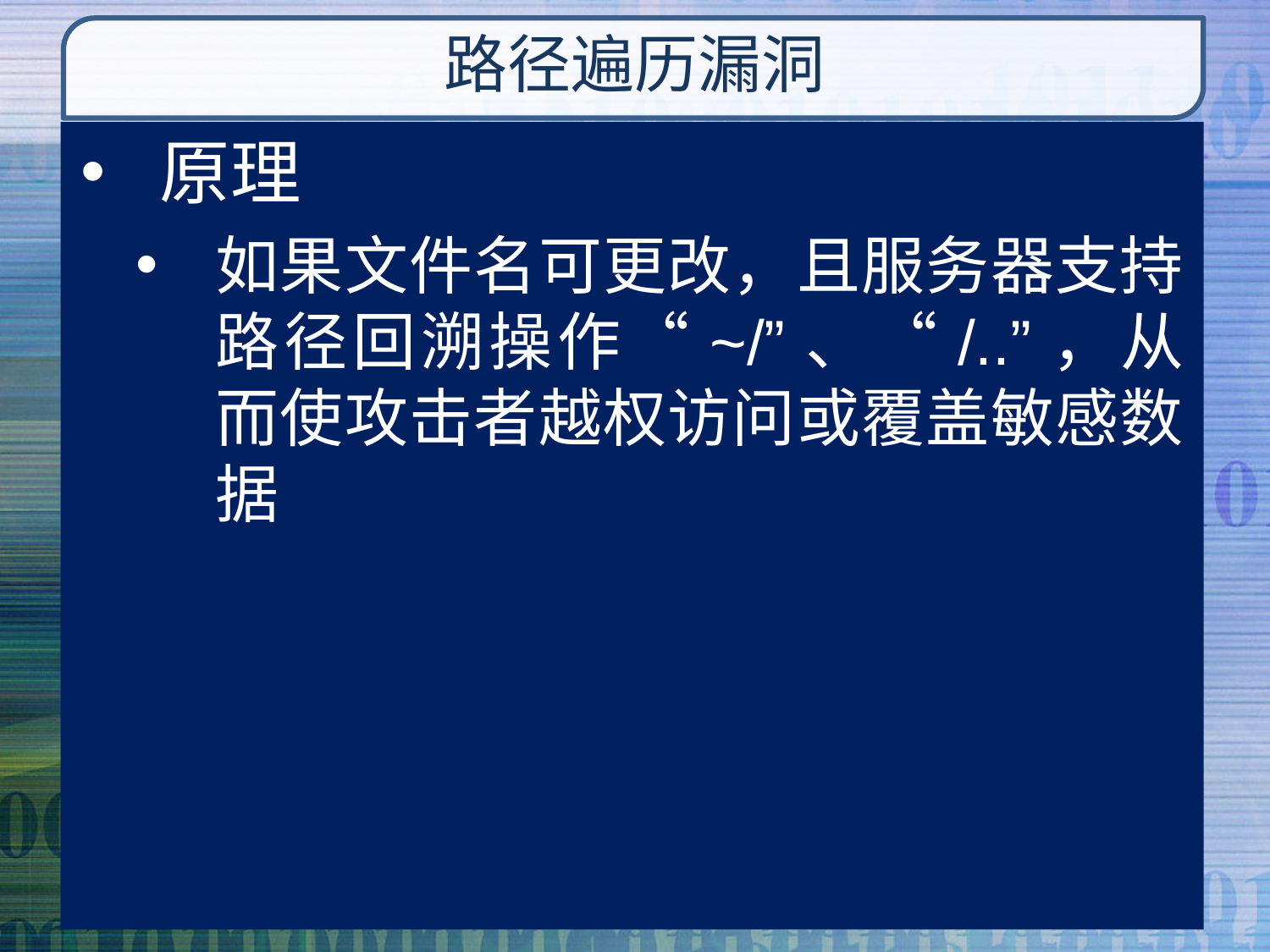

# 路径遍历漏洞
原理
如果文件名可更改，且服务器支持路径回溯操作“~/”、“/..”，从而使攻击者越权访问或覆盖敏感数据